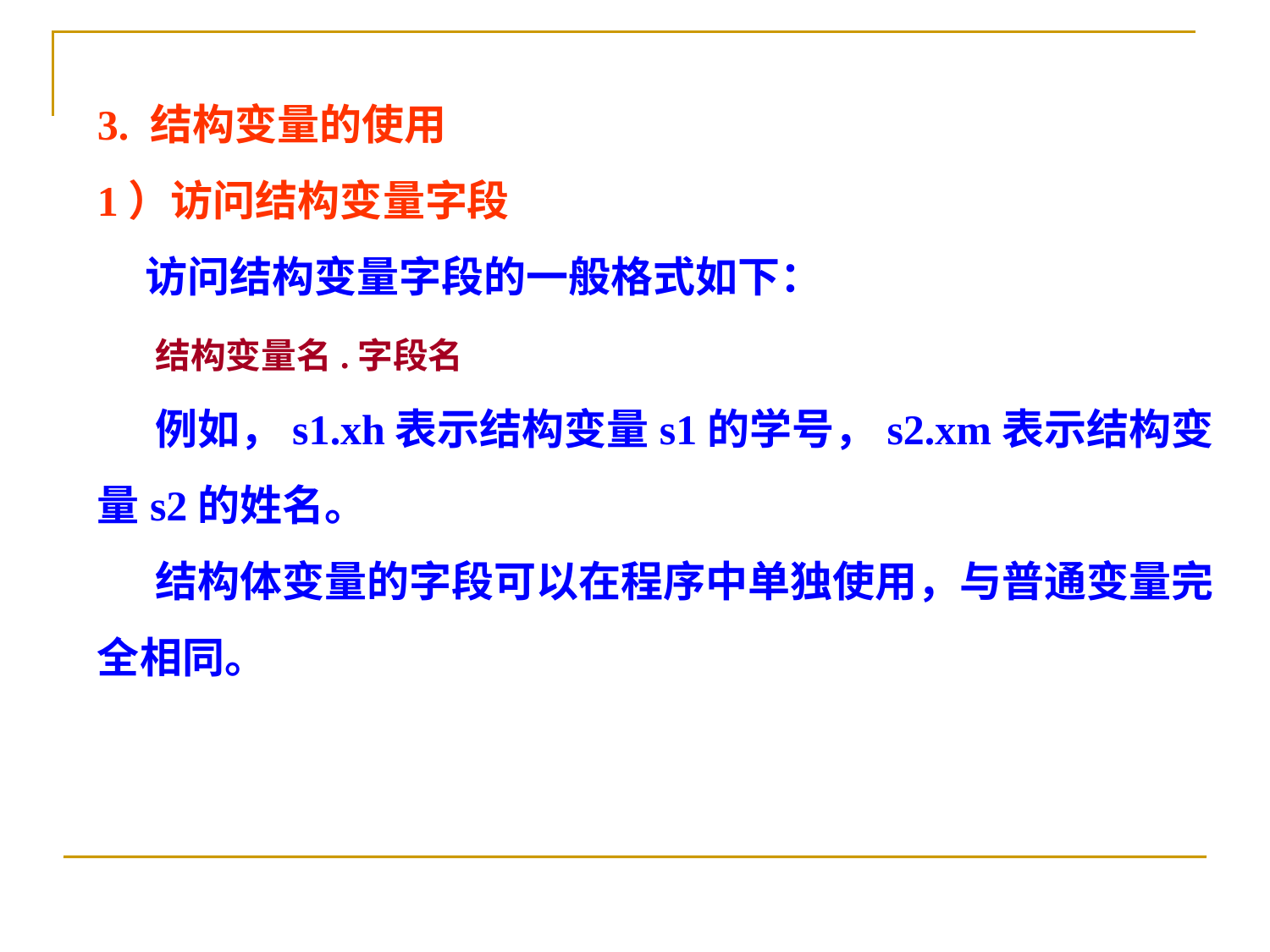

3. 结构变量的使用
1）访问结构变量字段
    访问结构变量字段的一般格式如下：
     结构变量名.字段名
     例如，s1.xh表示结构变量s1的学号，s2.xm表示结构变量s2的姓名。
     结构体变量的字段可以在程序中单独使用，与普通变量完全相同。